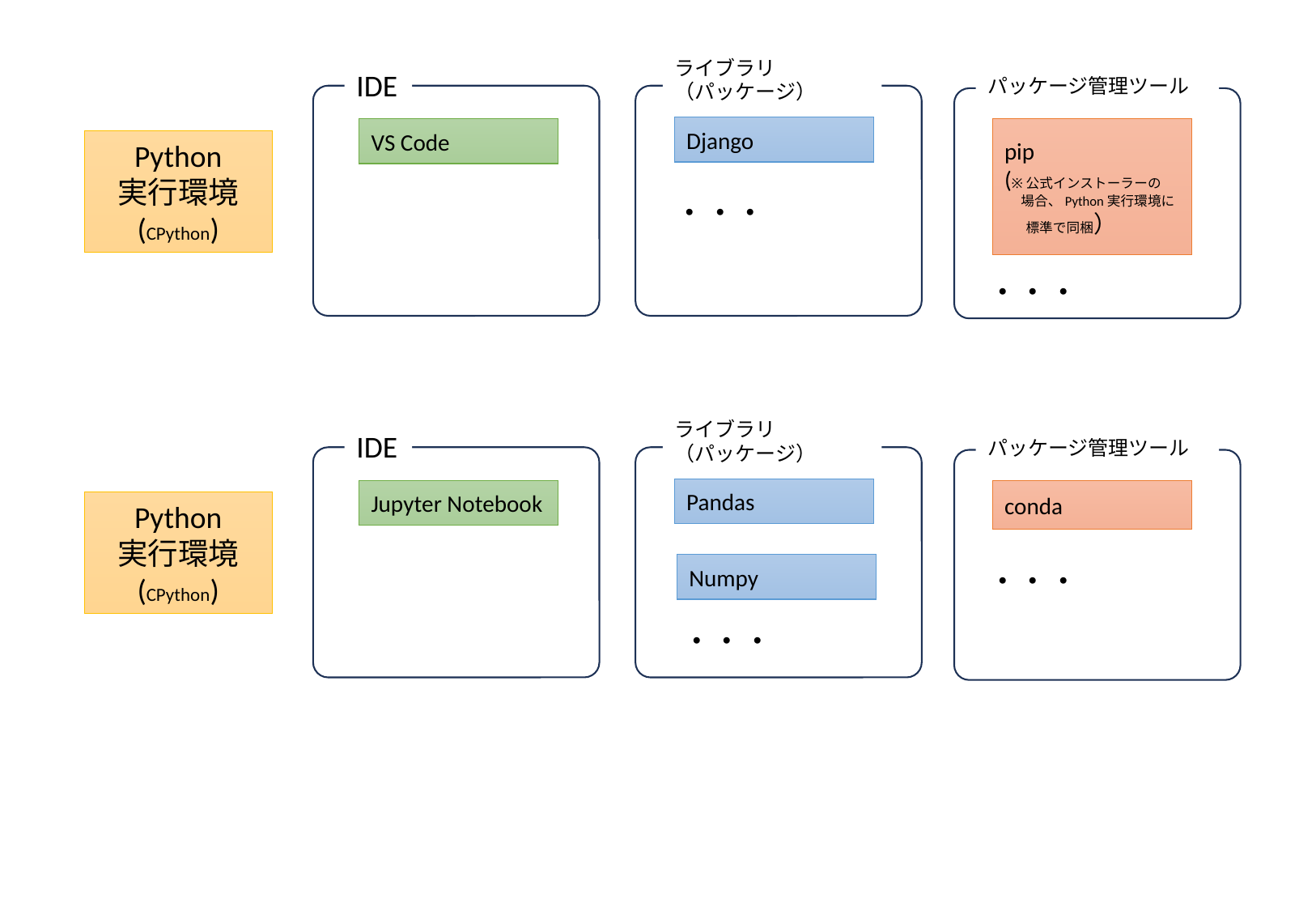

ライブラリ
（パッケージ）
IDE
パッケージ管理ツール

Django
VS Code
pip
(※公式インストーラーの
　 場合、Python実行環境に
      標準で同梱）
Python
実行環境
(CPython)
・・・
・・・
ライブラリ
（パッケージ）
IDE
パッケージ管理ツール

Pandas
Jupyter Notebook
conda
Python
実行環境
(CPython)
Numpy
・・・
・・・